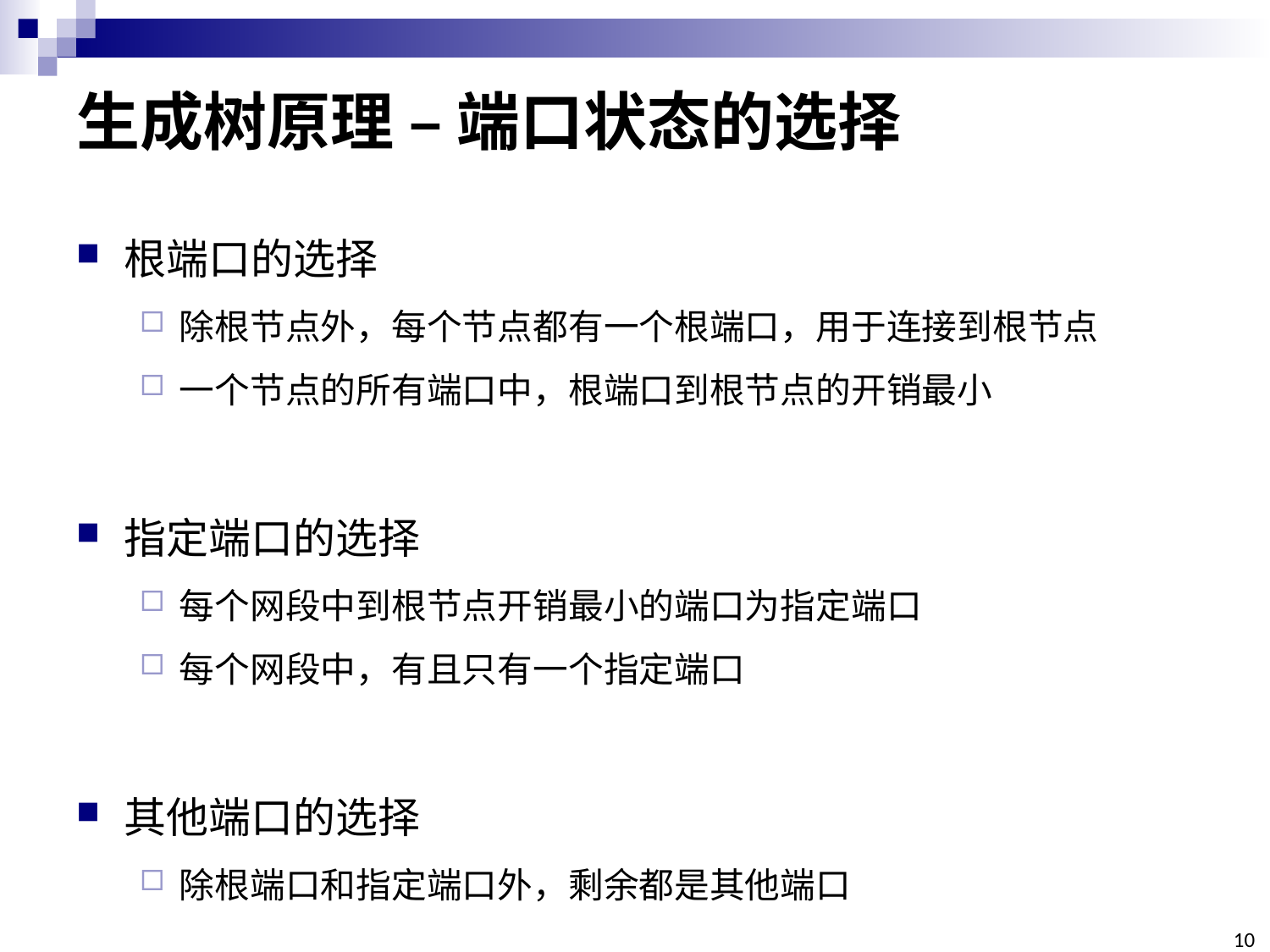

# 生成树原理 – 端口状态的选择
根端口的选择
除根节点外，每个节点都有一个根端口，用于连接到根节点
一个节点的所有端口中，根端口到根节点的开销最小

指定端口的选择
每个网段中到根节点开销最小的端口为指定端口
每个网段中，有且只有一个指定端口

其他端口的选择
除根端口和指定端口外，剩余都是其他端口
10